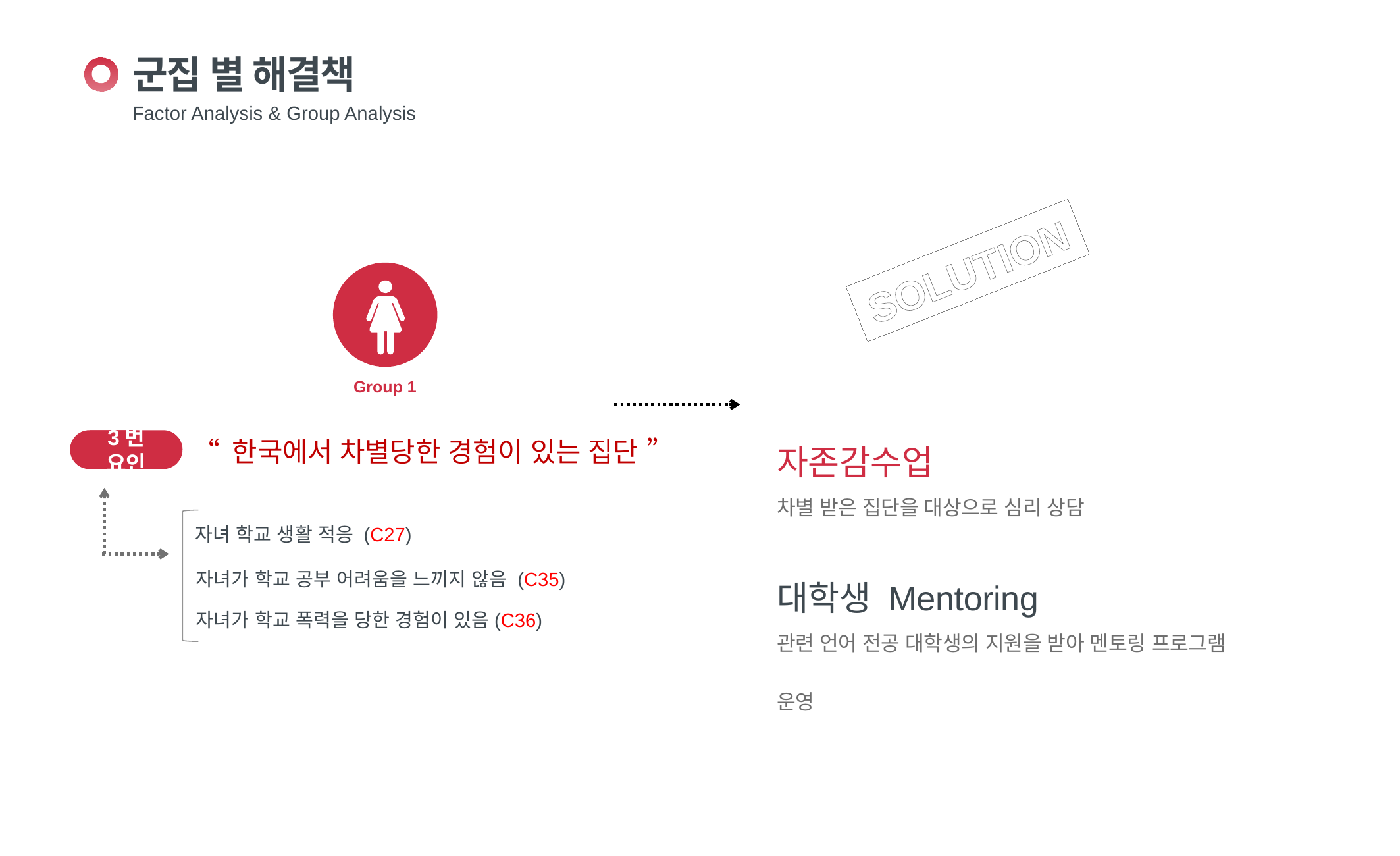

군집 별 해결책
Factor Analysis & Group Analysis
SOLUTION

Group 1
“ 한국에서 차별당한 경험이 있는 집단 ”
3번 요인

자녀 학교 생활 적응 (C27)
자녀가 학교 공부 어려움을 느끼지 않음 (C35)
자녀가 학교 폭력을 당한 경험이 있음(C36)
자존감수업
차별 받은 집단을 대상으로 심리 상담

대학생 Mentoring
관련 언어 전공 대학생의 지원을 받아 멘토링 프로그램 운영